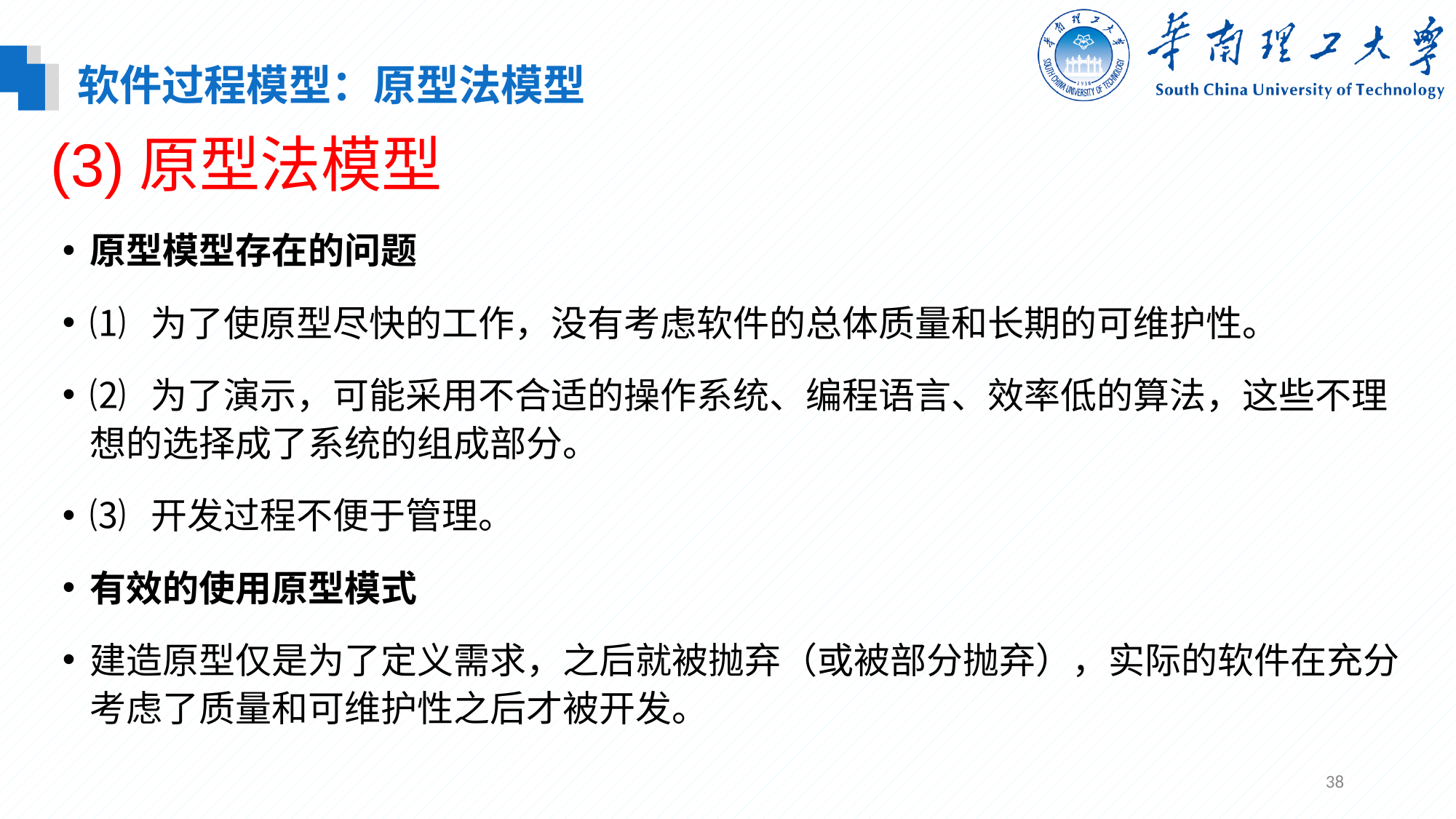

软件过程模型：原型法模型
(3)原型法模型
原型模型存在的问题
⑴  为了使原型尽快的工作，没有考虑软件的总体质量和长期的可维护性。
⑵  为了演示，可能采用不合适的操作系统、编程语言、效率低的算法，这些不理想的选择成了系统的组成部分。
⑶  开发过程不便于管理。
有效的使用原型模式
建造原型仅是为了定义需求，之后就被抛弃（或被部分抛弃），实际的软件在充分考虑了质量和可维护性之后才被开发。

38